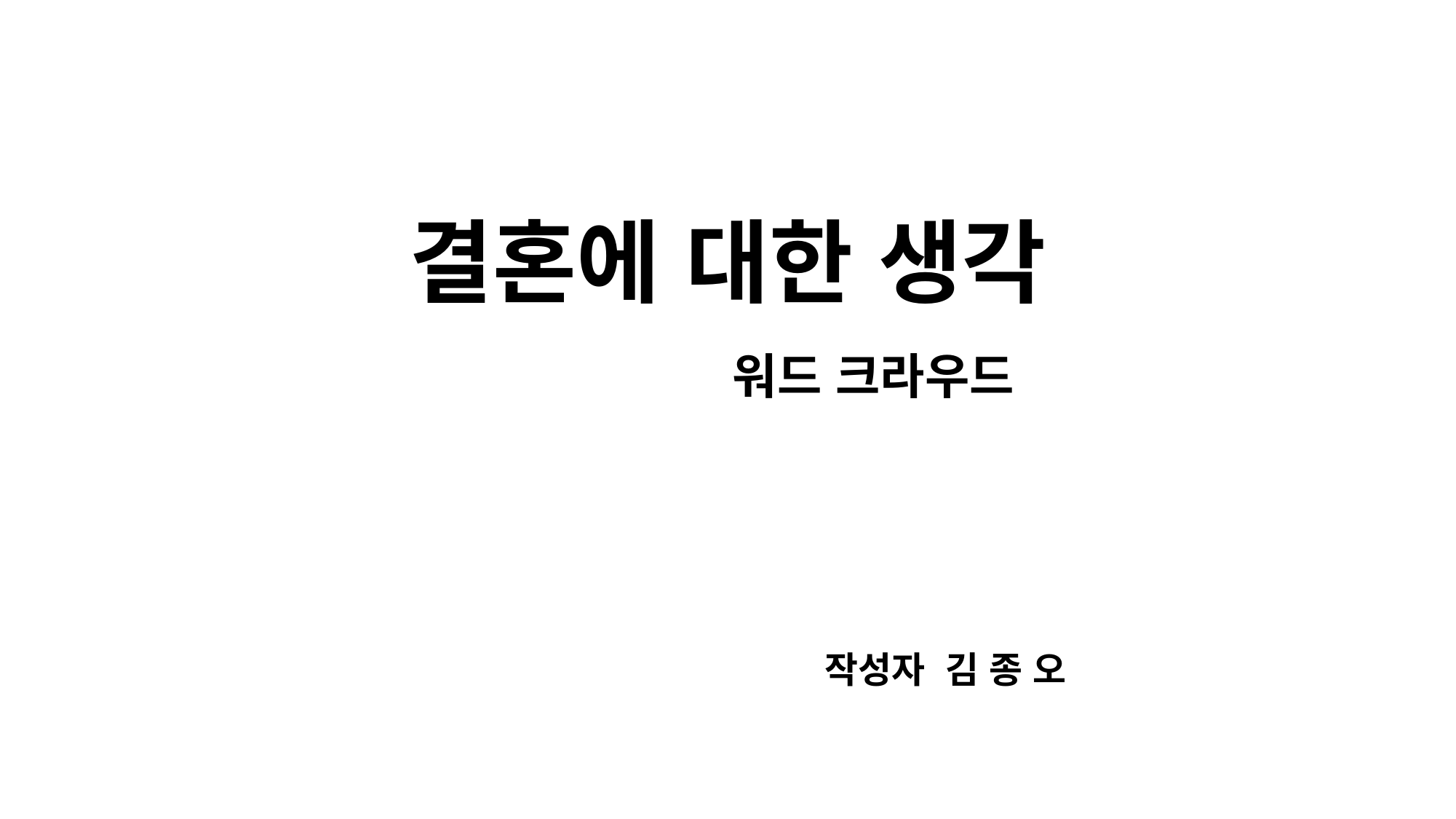

# 결혼에 대한 생각 워드 크라우드
작성자  김 종 오